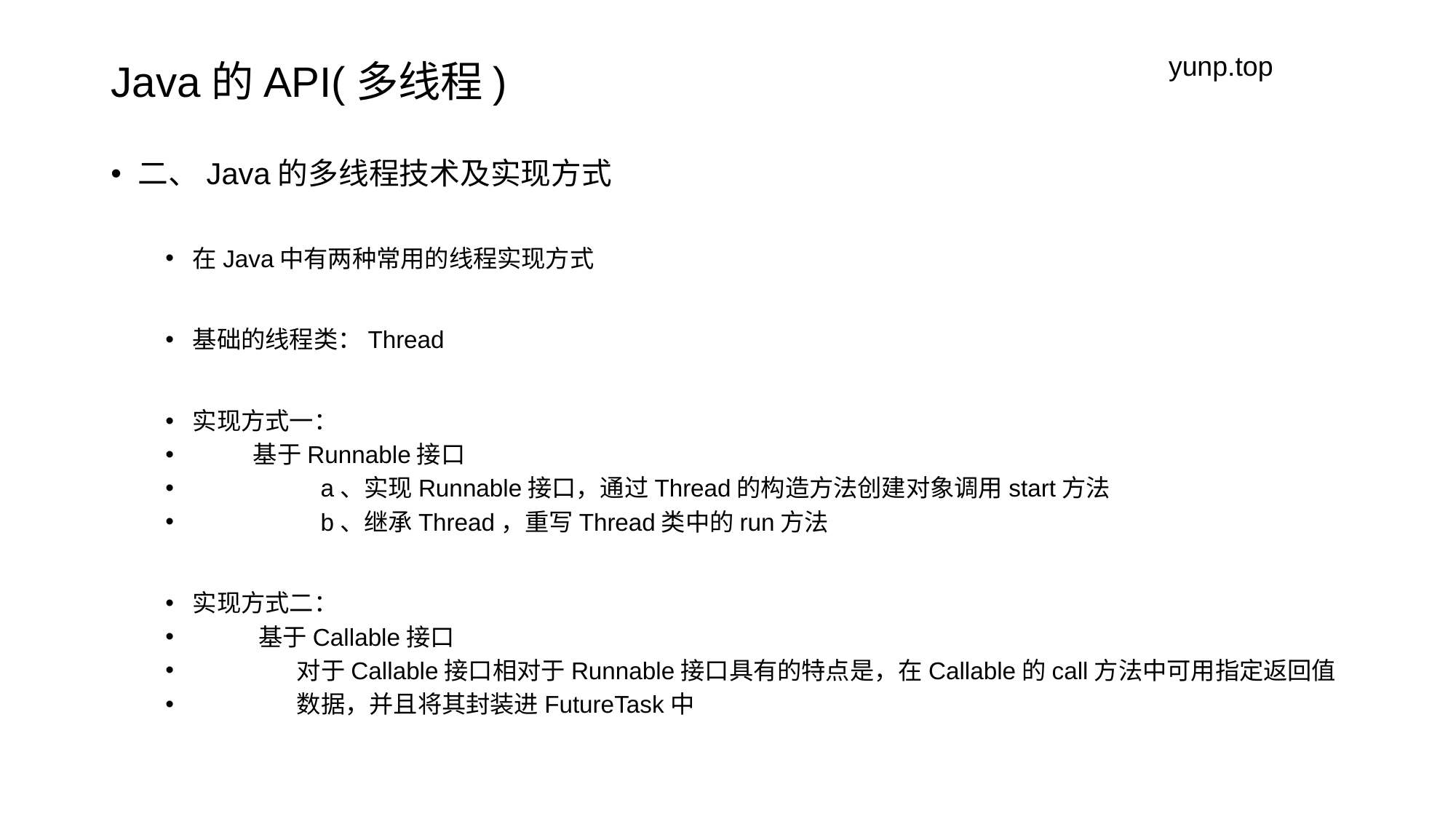

# Java的API(多线程)
yunp.top
二、Java的多线程技术及实现方式

在Java中有两种常用的线程实现方式

基础的线程类：Thread

实现方式一：
          基于Runnable接口
                   a、实现Runnable接口，通过Thread的构造方法创建对象调用start方法
                   b、继承Thread，重写Thread类中的run方法

实现方式二：
           基于Callable接口
                  对于Callable接口相对于Runnable接口具有的特点是，在Callable的call方法中可用指定返回值
                  数据，并且将其封装进FutureTask中